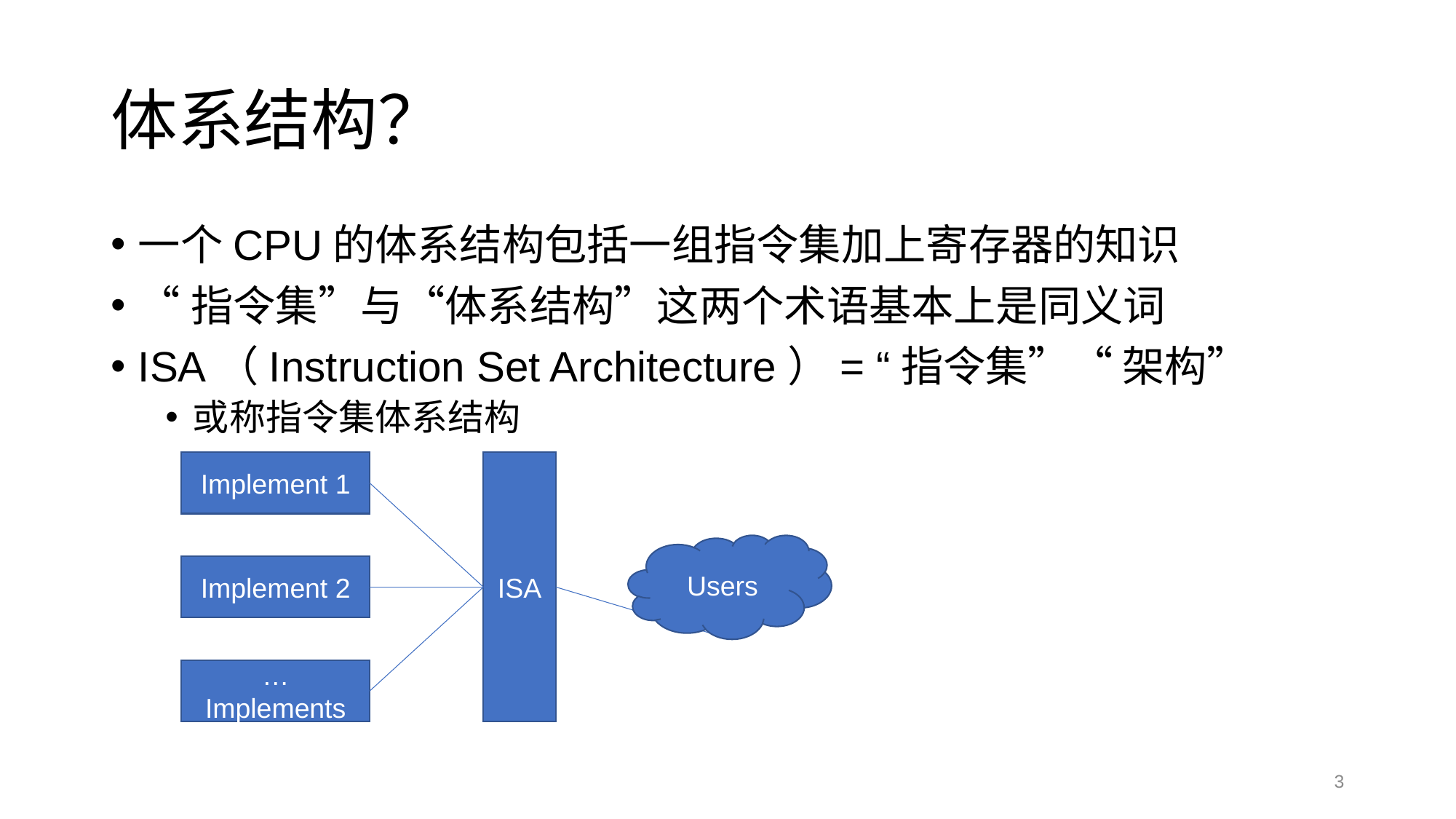

# 体系结构？
一个CPU的体系结构包括一组指令集加上寄存器的知识
“指令集”与“体系结构”这两个术语基本上是同义词
ISA（Instruction Set Architecture）= “指令集”“ 架构”
或称指令集体系结构

ISA
Implement 1
Users
Implement 2
…Implements
3